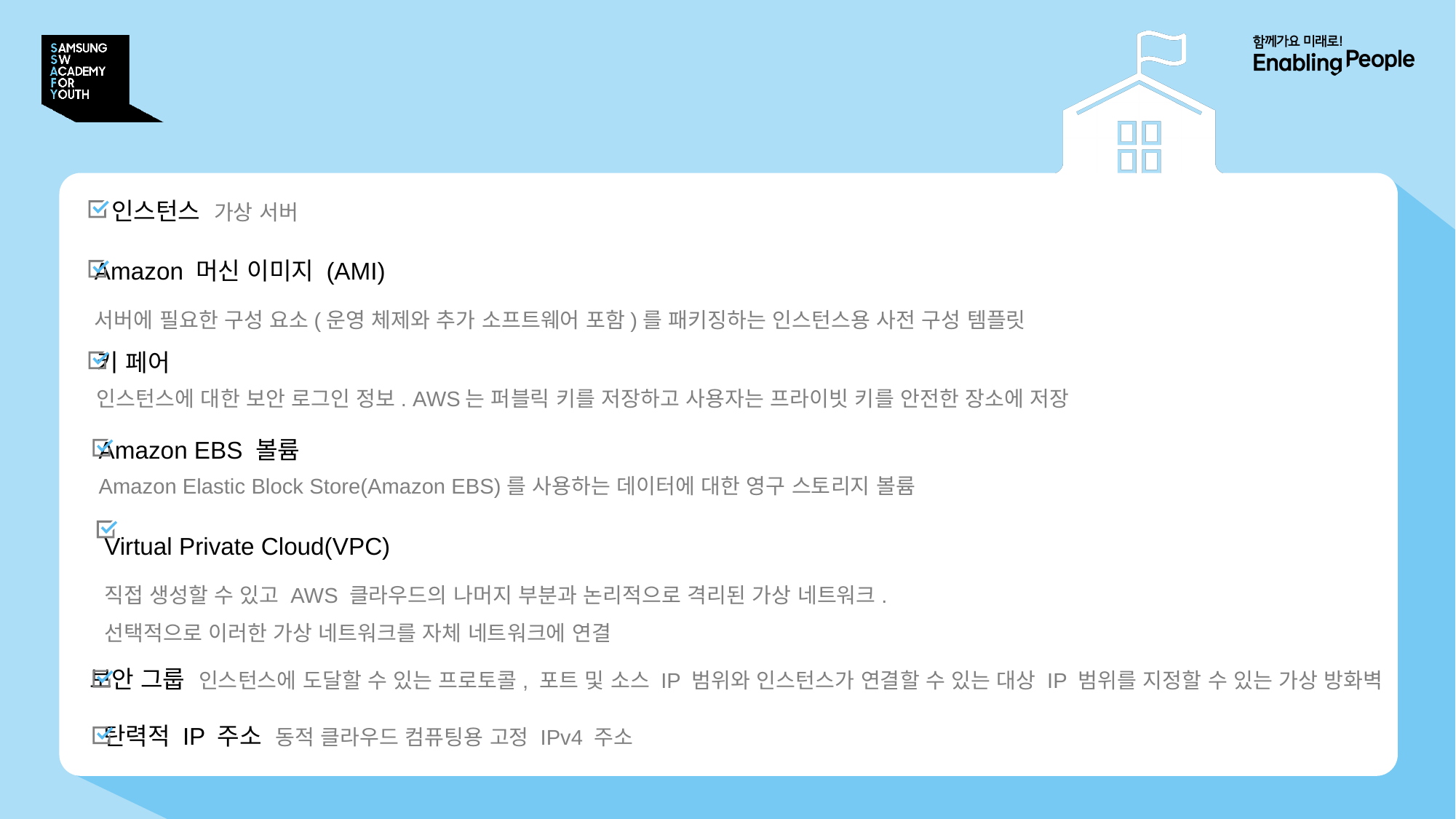

# AWS EC2 주요 기능
인스턴스  가상 서버

Amazon 머신 이미지 (AMI)
서버에 필요한 구성 요소(운영 체제와 추가 소프트웨어 포함)를 패키징하는 인스턴스용 사전 구성 템플릿

키 페어
인스턴스에 대한 보안 로그인 정보. AWS는 퍼블릭 키를 저장하고 사용자는 프라이빗 키를 안전한 장소에 저장

Amazon EBS 볼륨
Amazon Elastic Block Store(Amazon EBS)를 사용하는 데이터에 대한 영구 스토리지 볼륨

Virtual Private Cloud(VPC)
직접 생성할 수 있고 AWS 클라우드의 나머지 부분과 논리적으로 격리된 가상 네트워크.
선택적으로 이러한 가상 네트워크를 자체 네트워크에 연결

보안 그룹  인스턴스에 도달할 수 있는 프로토콜, 포트 및 소스 IP 범위와 인스턴스가 연결할 수 있는 대상 IP 범위를 지정할 수 있는 가상 방화벽

탄력적 IP 주소  동적 클라우드 컴퓨팅용 고정 IPv4 주소